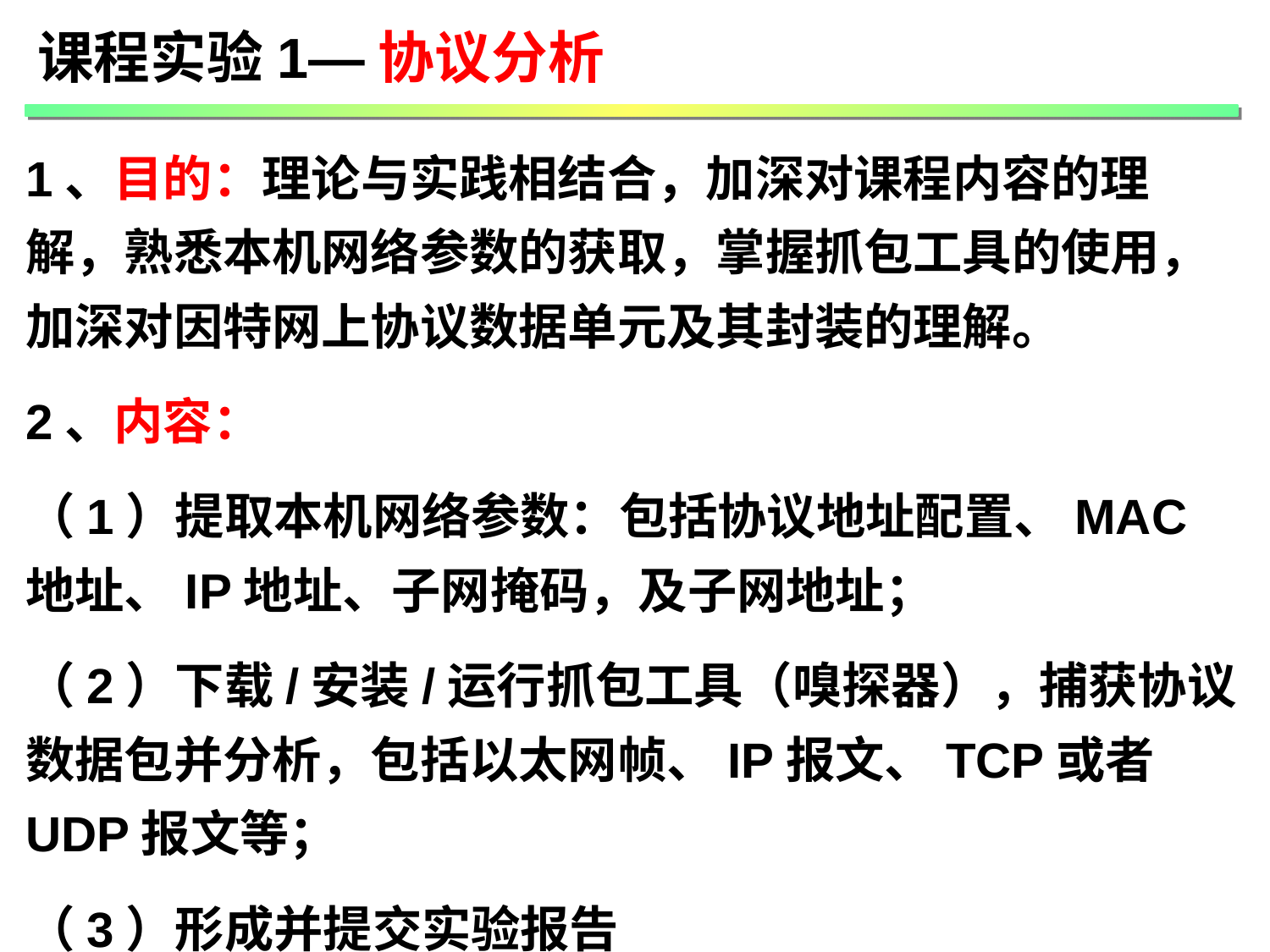

课程实验1—协议分析

1、目的：理论与实践相结合，加深对课程内容的理解，熟悉本机网络参数的获取，掌握抓包工具的使用，加深对因特网上协议数据单元及其封装的理解。
2、内容：
（1）提取本机网络参数：包括协议地址配置、MAC地址、IP地址、子网掩码，及子网地址；
（2）下载/安装/运行抓包工具（嗅探器），捕获协议数据包并分析，包括以太网帧、IP报文、TCP或者UDP报文等；
（3）形成并提交实验报告